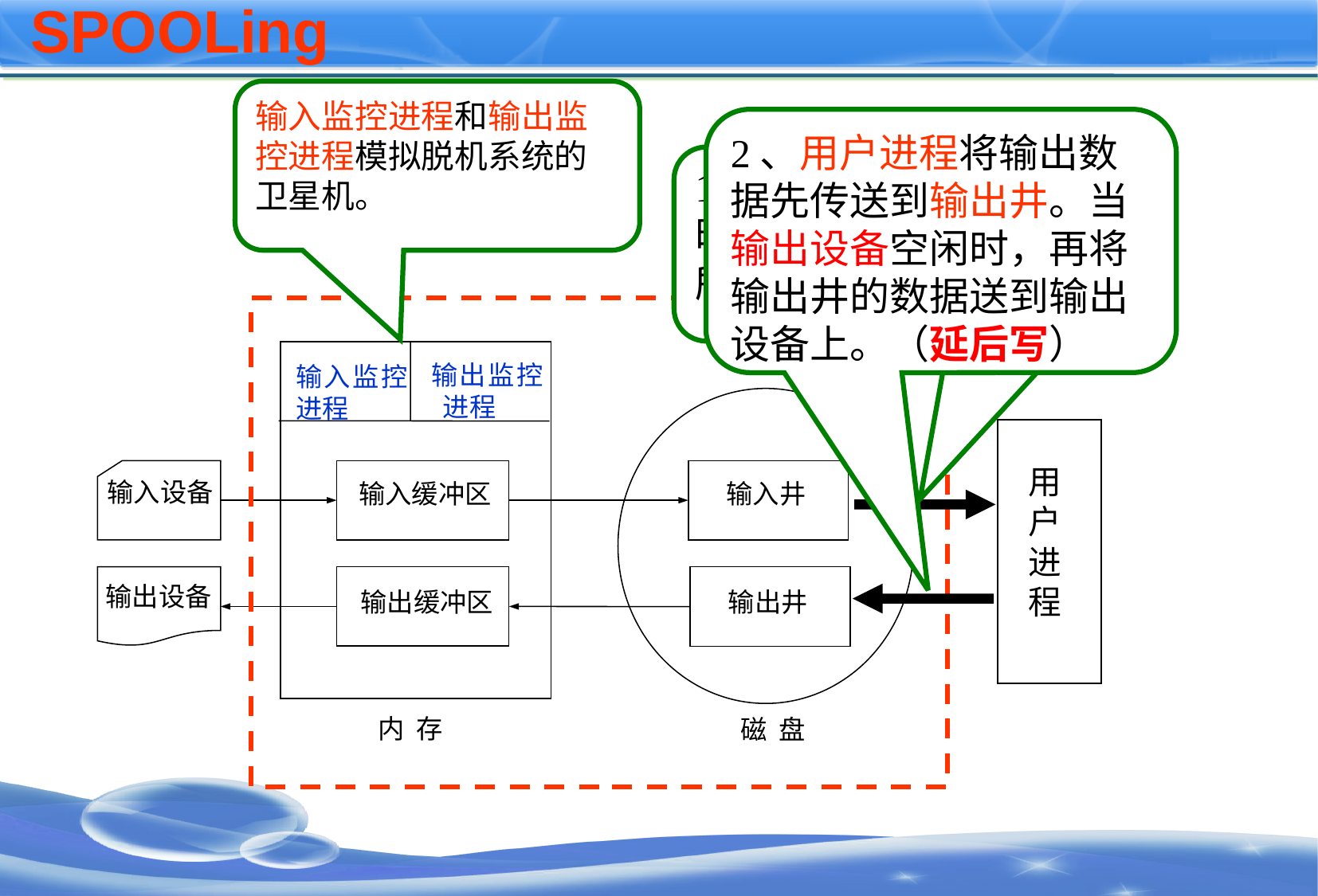

# SPOOLing
输入监控进程和输出监控进程模拟脱机系统的卫星机。

2、用户进程将输出数据先传送到输出井。当输出设备空闲时，再将输出井的数据送到输出设备上。（延后写）

1、当用户进程需要数据时，直接从输入井读入所需数据。（提前读）

输出监控   进程
输入监控进程

输入设备
输入缓冲区
输入井

输出设备
输出缓冲区
输出井
内  存
磁  盘

用户进程